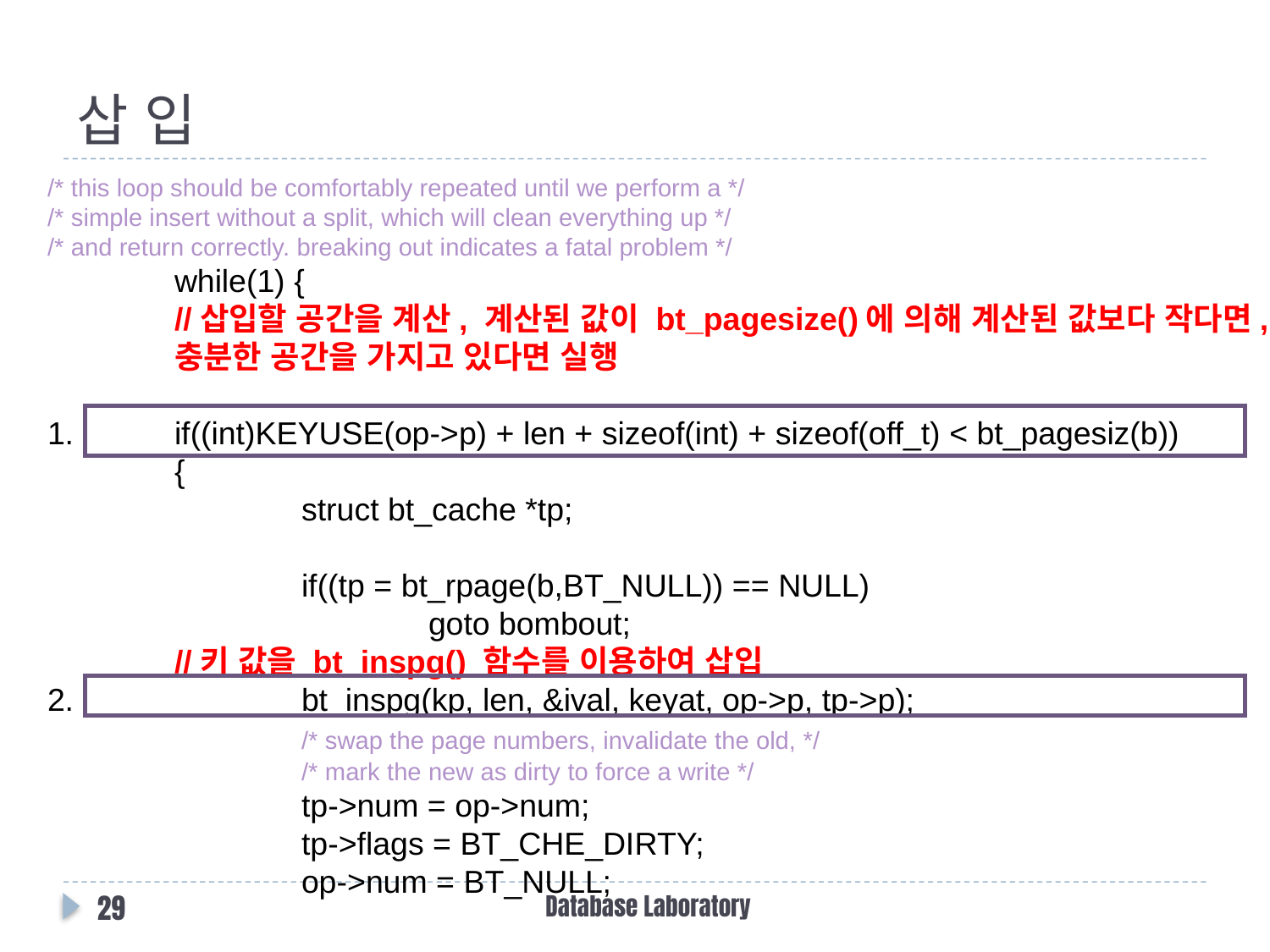

# 삽 입
/* this loop should be comfortably repeated until we perform a */
/* simple insert without a split, which will clean everything up */
/* and return correctly. breaking out indicates a fatal problem */
	while(1) {
	//삽입할 공간을 계산, 계산된 값이 bt_pagesize()에 의해 계산된 값보다 작다면,
	충분한 공간을 가지고 있다면 실행

1.	if((int)KEYUSE(op->p) + len + sizeof(int) + sizeof(off_t) < bt_pagesiz(b))
	{
		struct bt_cache *tp;

		if((tp = bt_rpage(b,BT_NULL)) == NULL)
			goto bombout;
	//키 값을 bt_inspg() 함수를 이용하여 삽입
2.		bt_inspg(kp, len, &ival, keyat, op->p, tp->p);
		/* swap the page numbers, invalidate the old, */
		/* mark the new as dirty to force a write */
		tp->num = op->num;
		tp->flags = BT_CHE_DIRTY;
		op->num = BT_NULL;